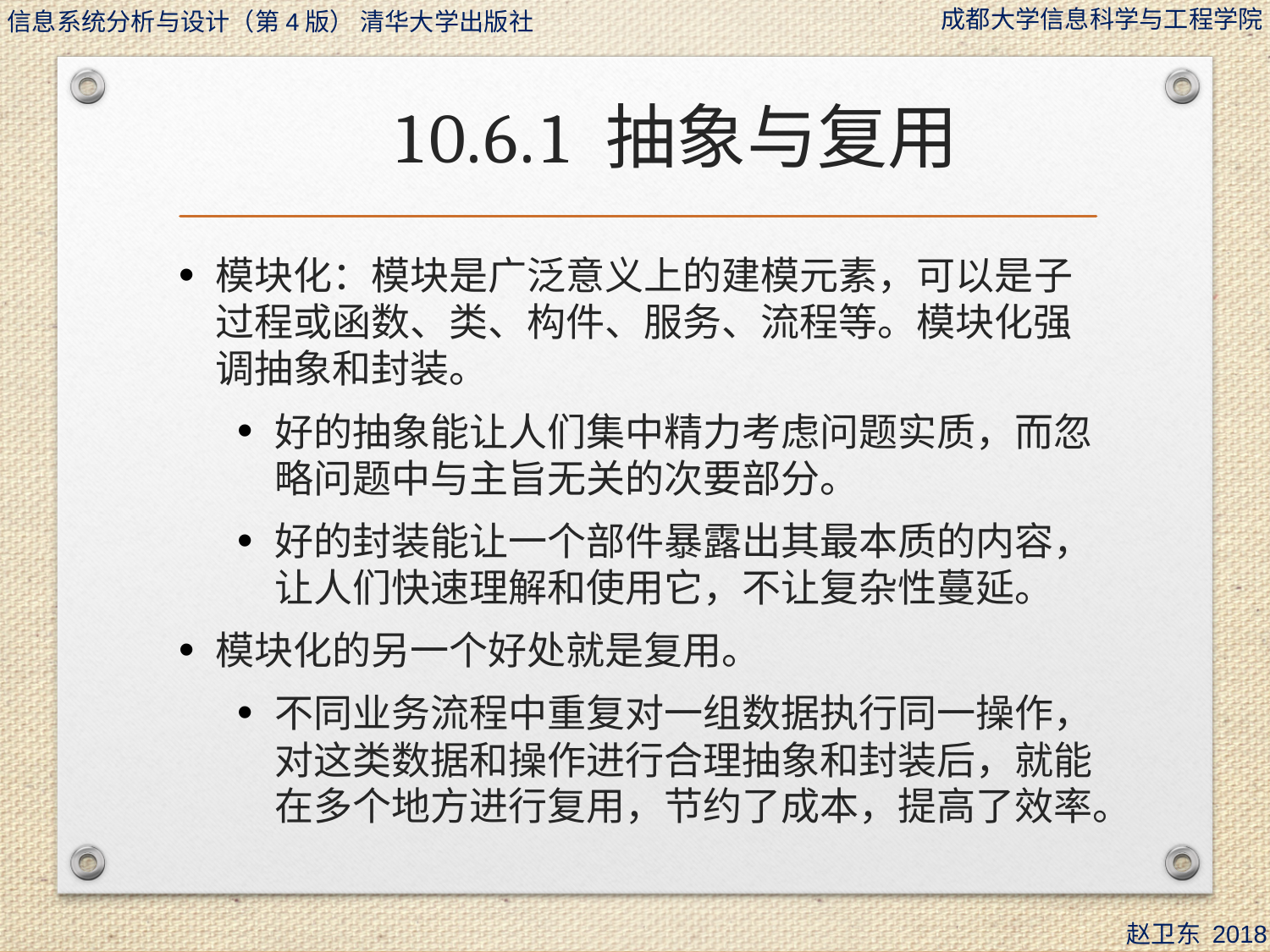

# 10.6.1 抽象与复用
模块化：模块是广泛意义上的建模元素，可以是子过程或函数、类、构件、服务、流程等。模块化强调抽象和封装。
好的抽象能让人们集中精力考虑问题实质，而忽略问题中与主旨无关的次要部分。
好的封装能让一个部件暴露出其最本质的内容，让人们快速理解和使用它，不让复杂性蔓延。
模块化的另一个好处就是复用。
不同业务流程中重复对一组数据执行同一操作，对这类数据和操作进行合理抽象和封装后，就能在多个地方进行复用，节约了成本，提高了效率。